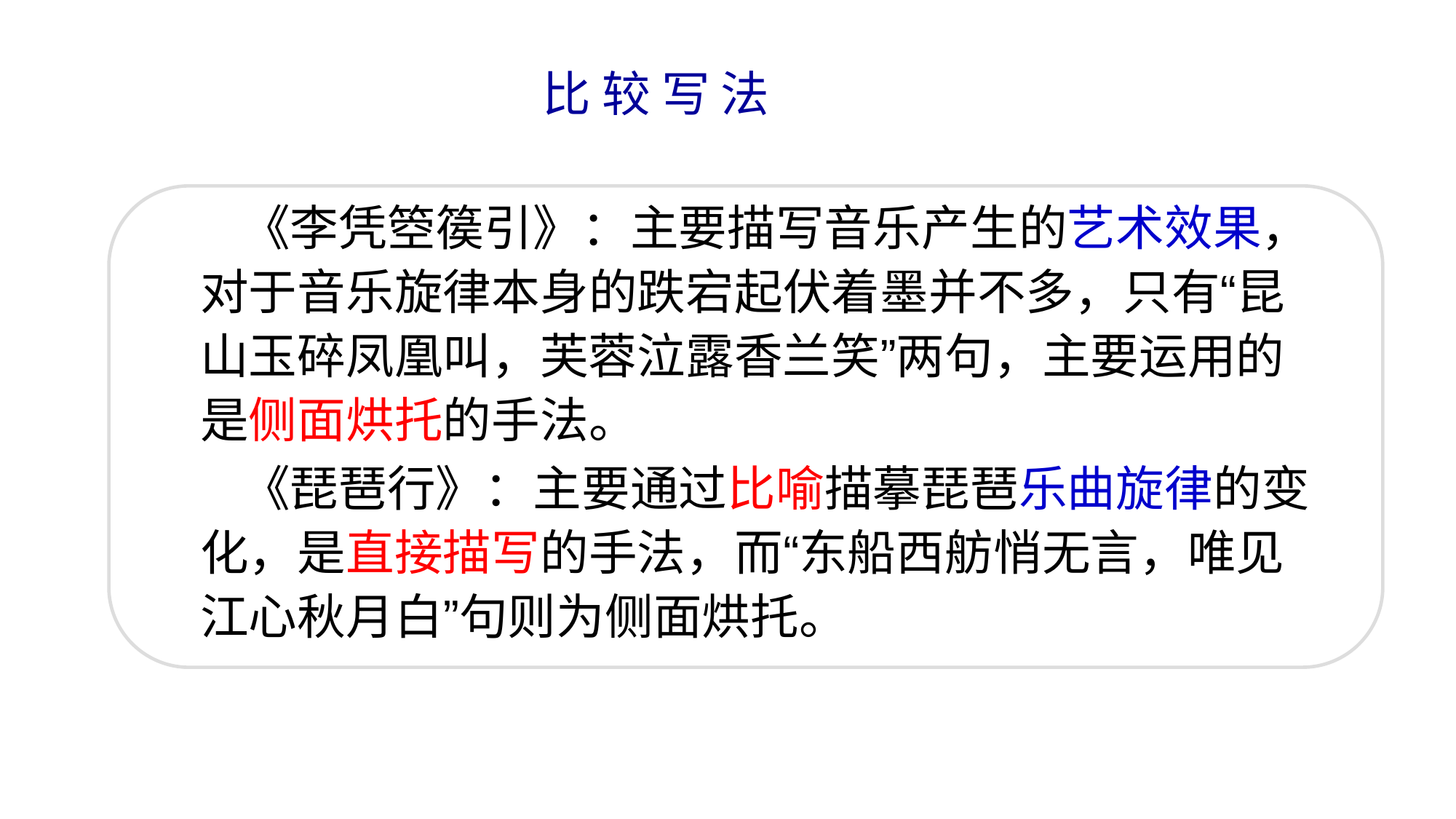

比 较 写 法

     《李凭箜篌引》：主要描写音乐产生的艺术效果，对于音乐旋律本身的跌宕起伏着墨并不多，只有“昆山玉碎凤凰叫，芙蓉泣露香兰笑”两句，主要运用的是侧面烘托的手法。
     《琵琶行》：主要通过比喻描摹琵琶乐曲旋律的变化，是直接描写的手法，而“东船西舫悄无言，唯见江心秋月白”句则为侧面烘托。